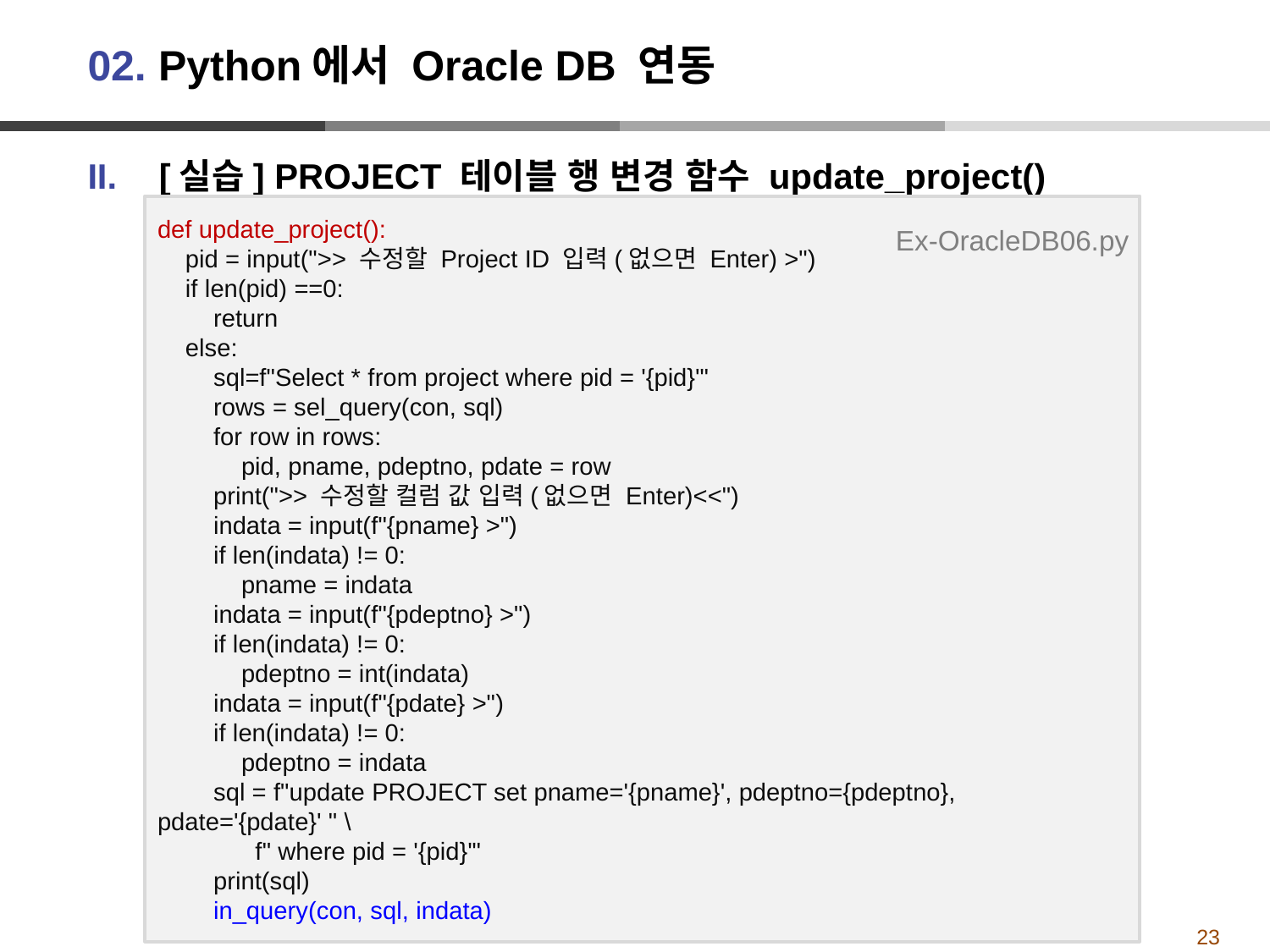

# 02. Python에서 Oracle DB 연동
[실습] PROJECT 테이블 행 변경 함수 update_project()
Oracle 관련 모듈 설치
pip install cx_Oracle 실행
Oracle 연결 객체 생성
 import cx_Oracle
con = cx_Oracle.connect("scott", "tiger", "192.168.142.72:1521/xe")
Query 구성 및 실행
 sql="Select * from tab"  #Query 구성(존재하는 테이블 검색)
cur = con.cursor()  #커서 생성: 여러 행에 순차적으로 접근하기 위한 지시자
rows = cur.execute(sql)  #Query 실행: 결과 행들을 리스트 형태로 받아냄
실행 결과 사용
for row in rows:  #검색 결과 리스트를 탐색
def update_project():
    pid = input(">> 수정할 Project ID 입력(없으면 Enter) >")
    if len(pid) ==0:
        return
    else:
        sql=f"Select * from project where pid = '{pid}'"
        rows = sel_query(con, sql)
        for row in rows:
            pid, pname, pdeptno, pdate = row
        print(">> 수정할 컬럼 값 입력(없으면 Enter)<<")
        indata = input(f"{pname} >")
        if len(indata) != 0:
            pname = indata
        indata = input(f"{pdeptno} >")
        if len(indata) != 0:
            pdeptno = int(indata)
        indata = input(f"{pdate} >")
        if len(indata) != 0:
            pdeptno = indata
        sql = f"update PROJECT set pname='{pname}', pdeptno={pdeptno}, pdate='{pdate}' " \
              f" where pid = '{pid}'"
        print(sql)
        in_query(con, sql, indata)
Ex-OracleDB06.py